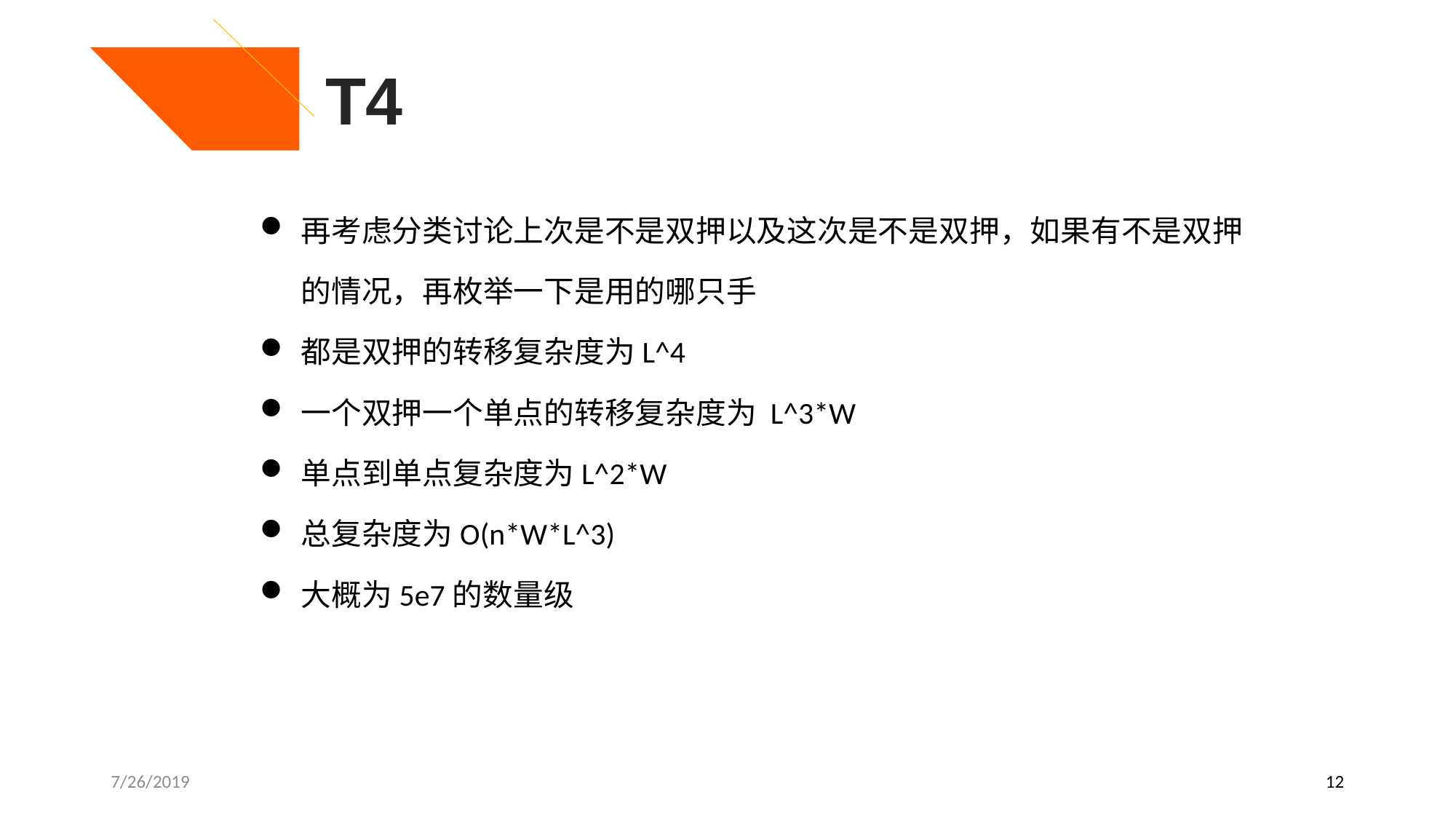

T4
再考虑分类讨论上次是不是双押以及这次是不是双押，如果有不是双押的情况，再枚举一下是用的哪只手
都是双押的转移复杂度为L^4
一个双押一个单点的转移复杂度为 L^3*W
单点到单点复杂度为L^2*W
总复杂度为O(n*W*L^3)
大概为5e7的数量级
7/26/2019
12